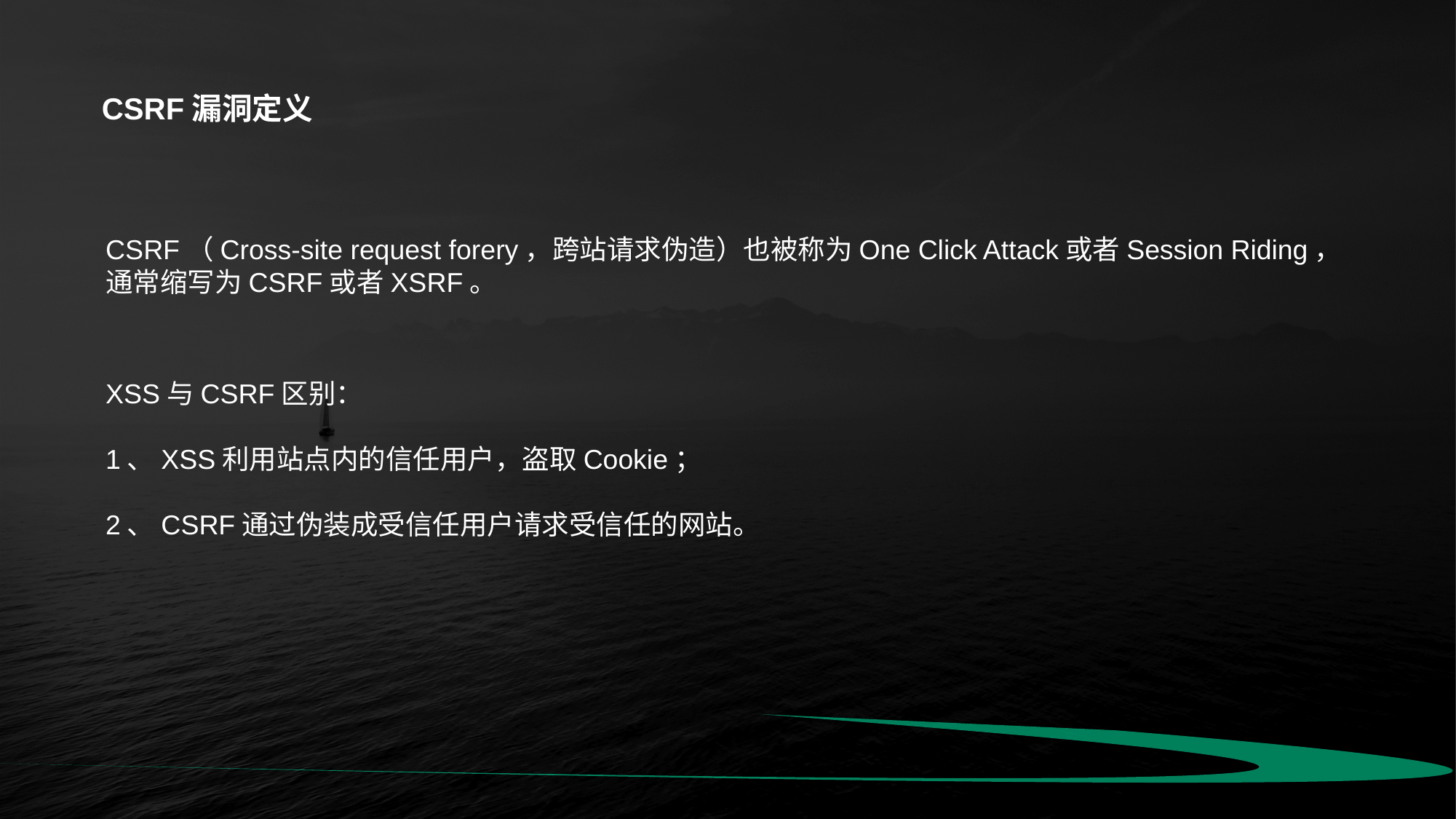

CSRF漏洞定义
CSRF（Cross-site request forery，跨站请求伪造）也被称为One Click Attack或者Session Riding，通常缩写为CSRF或者XSRF。
XSS与CSRF区别：

1、XSS利用站点内的信任用户，盗取Cookie；

2、CSRF通过伪装成受信任用户请求受信任的网站。